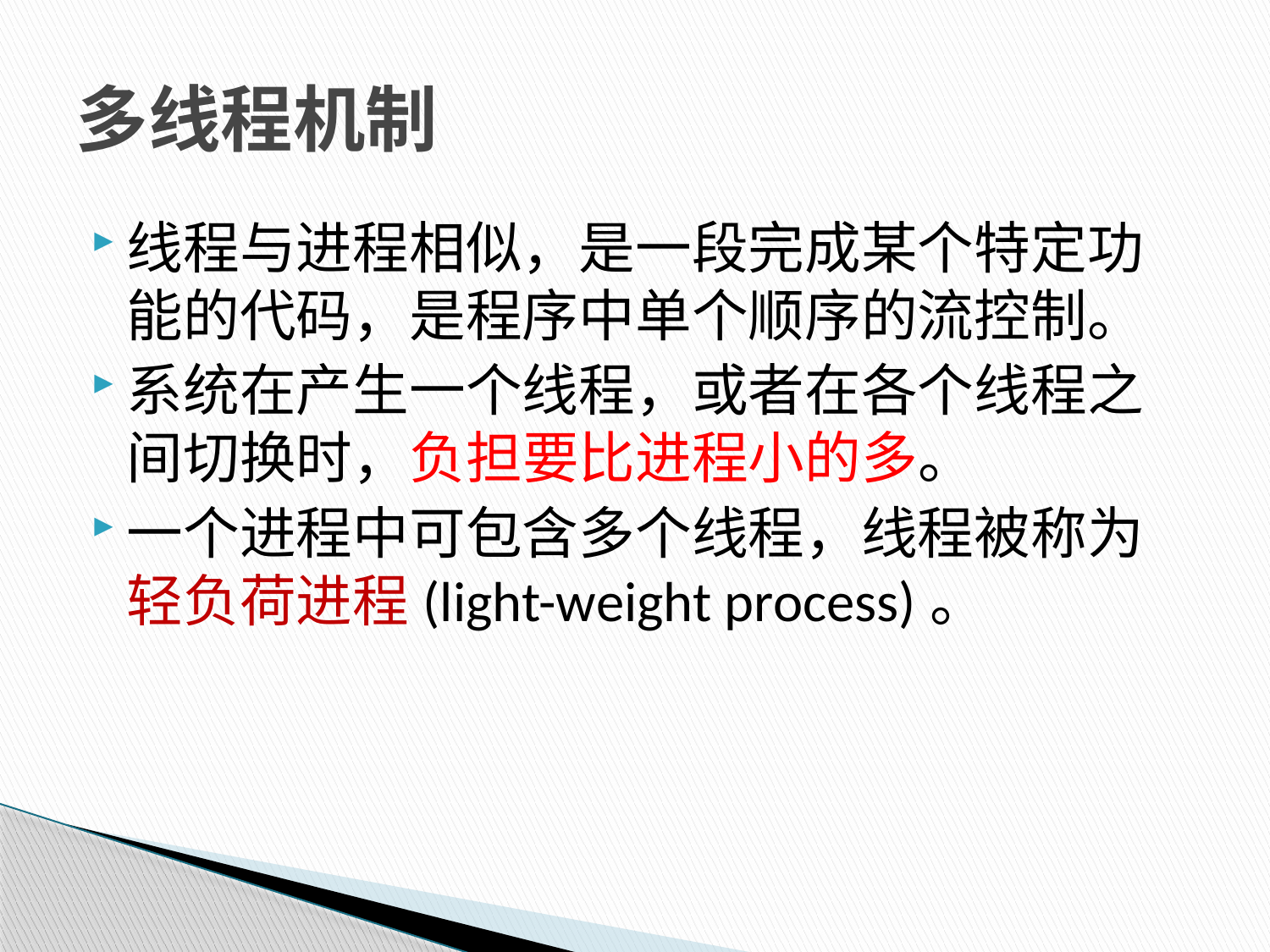

# 多线程机制
线程与进程相似，是一段完成某个特定功能的代码，是程序中单个顺序的流控制。
系统在产生一个线程，或者在各个线程之间切换时，负担要比进程小的多。
一个进程中可包含多个线程，线程被称为轻负荷进程(light-weight process)。